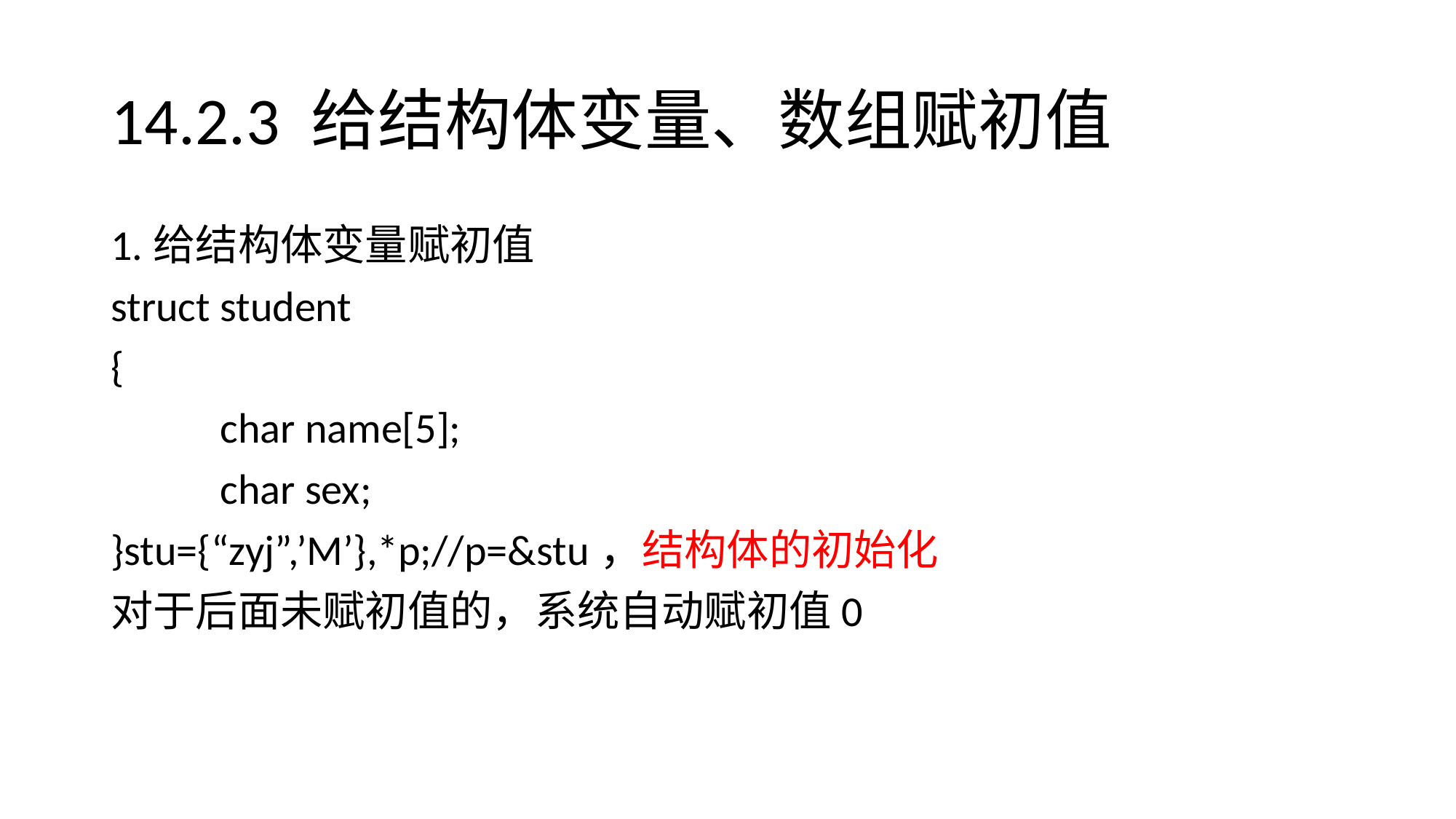

# 14.2.3 给结构体变量、数组赋初值
1.给结构体变量赋初值
struct student
{
	char name[5];
	char sex;
}stu={“zyj”,’M’},*p;//p=&stu，结构体的初始化
对于后面未赋初值的，系统自动赋初值0